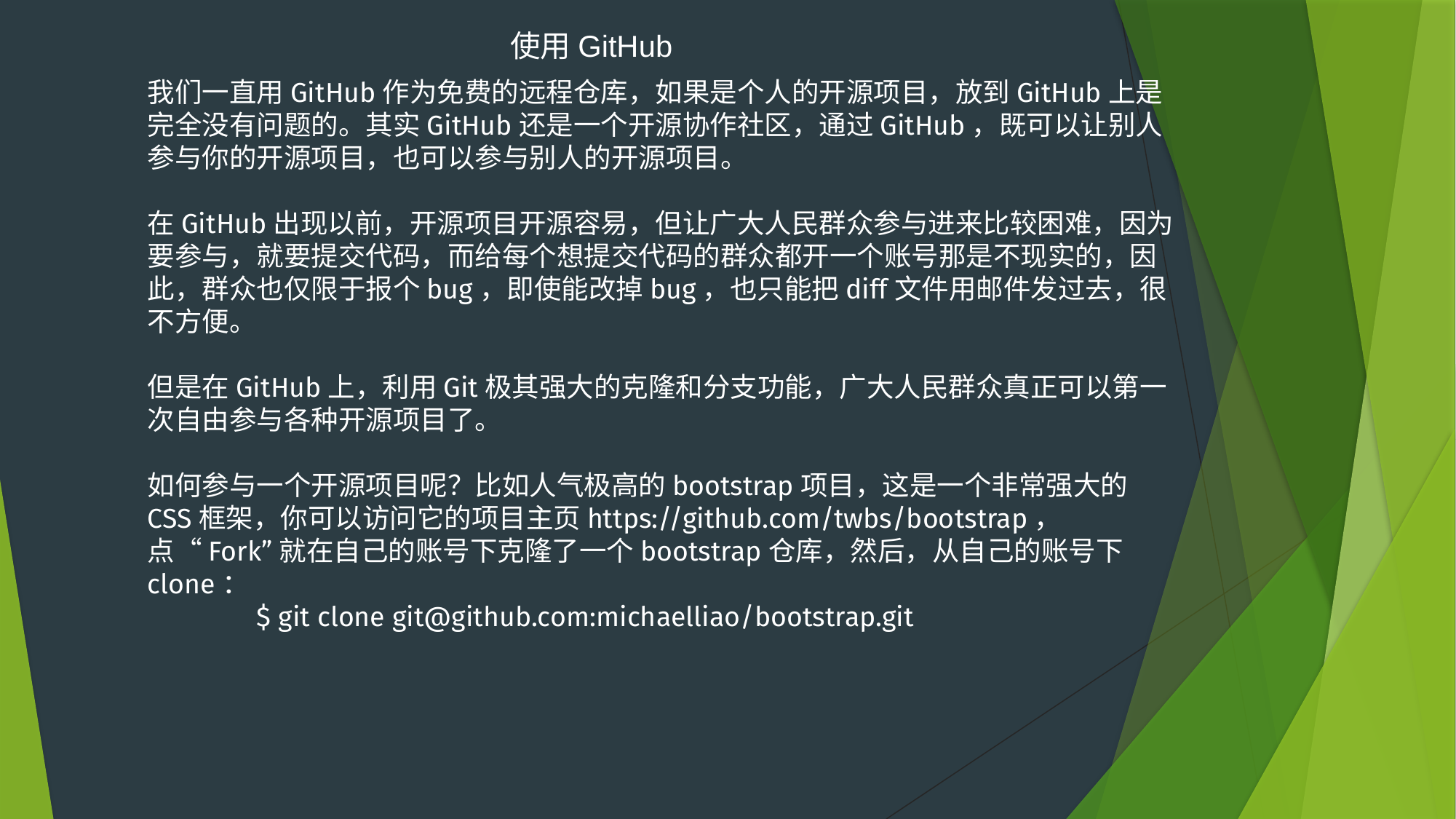

使用GitHub
我们一直用GitHub作为免费的远程仓库，如果是个人的开源项目，放到GitHub上是完全没有问题的。其实GitHub还是一个开源协作社区，通过GitHub，既可以让别人参与你的开源项目，也可以参与别人的开源项目。

在GitHub出现以前，开源项目开源容易，但让广大人民群众参与进来比较困难，因为要参与，就要提交代码，而给每个想提交代码的群众都开一个账号那是不现实的，因此，群众也仅限于报个bug，即使能改掉bug，也只能把diff文件用邮件发过去，很不方便。

但是在GitHub上，利用Git极其强大的克隆和分支功能，广大人民群众真正可以第一次自由参与各种开源项目了。

如何参与一个开源项目呢？比如人气极高的bootstrap项目，这是一个非常强大的CSS框架，你可以访问它的项目主页https://github.com/twbs/bootstrap，点“Fork”就在自己的账号下克隆了一个bootstrap仓库，然后，从自己的账号下clone：
	$ git clone git@github.com:michaelliao/bootstrap.git